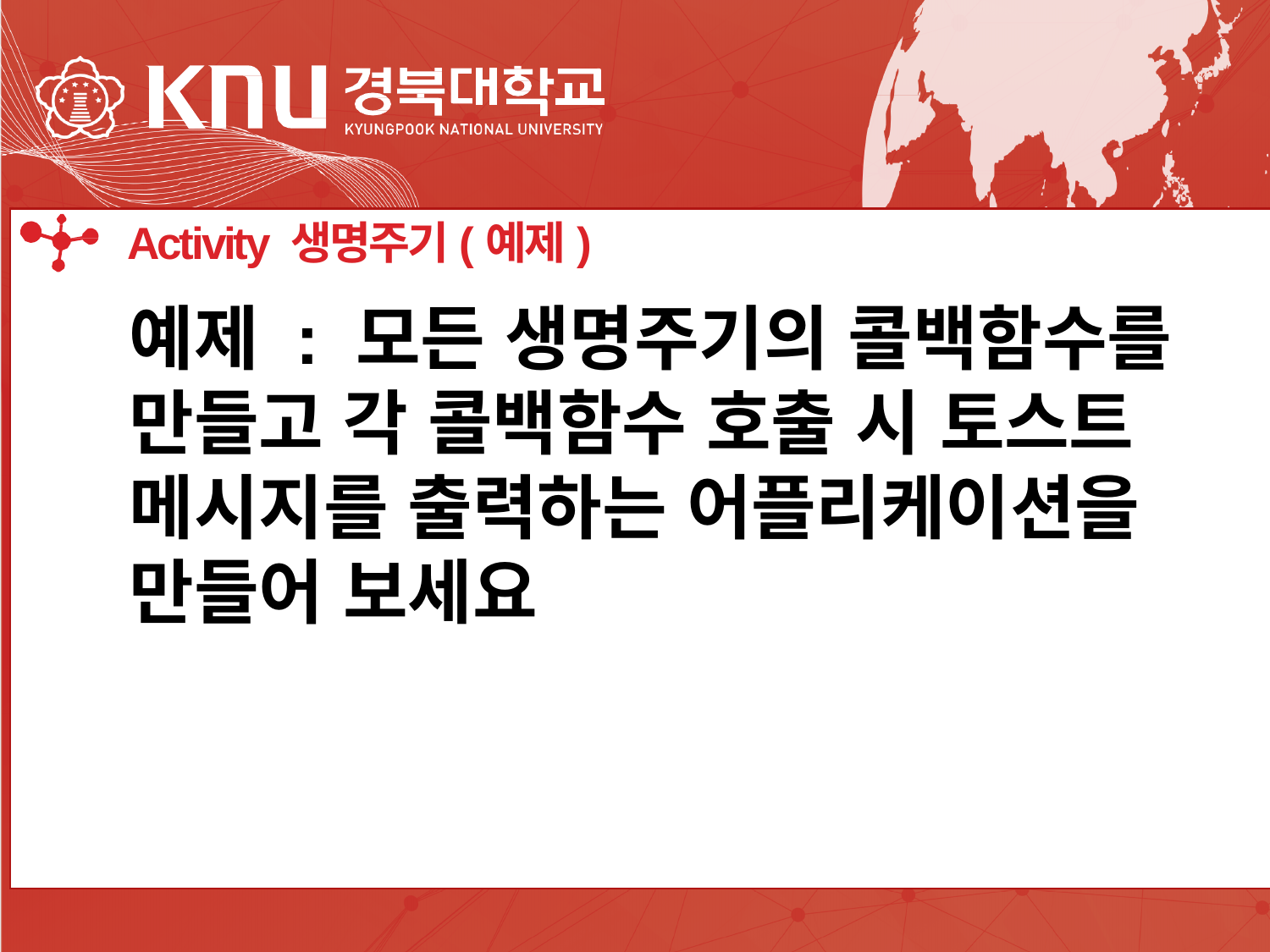

IDE

Activity 생명주기(예제)

예제 : 모든 생명주기의 콜백함수를 만들고 각 콜백함수 호출 시 토스트 메시지를 출력하는 어플리케이션을 만들어 보세요